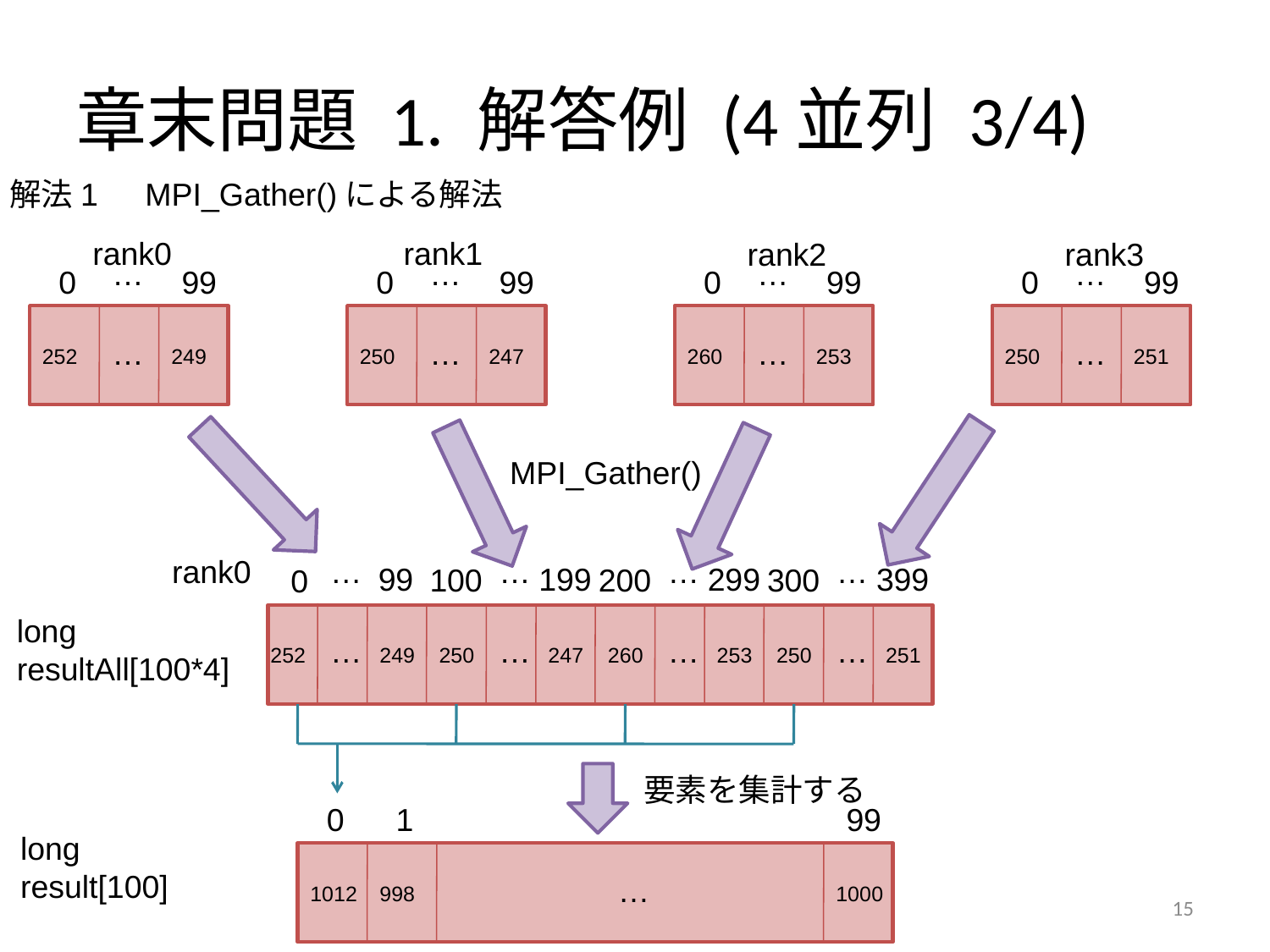

# 章末問題 1. 解答例 (4並列 3/4)
解法1　MPI_Gather()による解法
rank0
rank1
rank2
rank3
…
…
0
99

…
250
247
…
0
99

…
260
253
…
0
99

…
250
251
0
99

…
252
249

MPI_Gather()
rank0
…
…
…
…
99
199
299
399
100
200
300
0

long
resultAll[100*4]
…
…
…
…
252
249
250
247
260
253
250
251

要素を集計する
0
99
1
long
result[100]

…
1012
1000
998
15